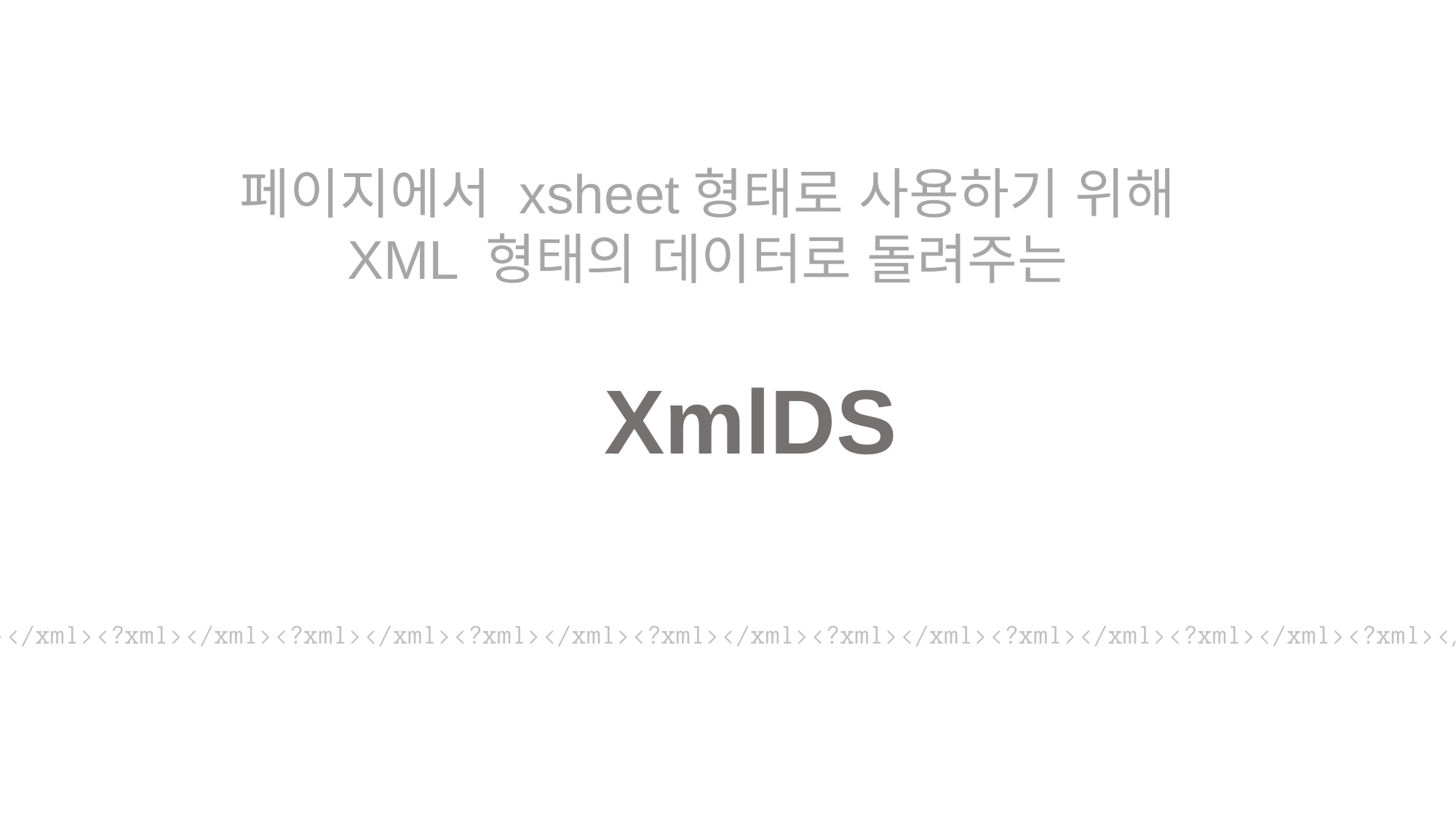

페이지에서 xsheet형태로 사용하기 위해
XML 형태의 데이터로 돌려주는
XmlDS
<?xml></xml><?xml></xml><?xml></xml><?xml></xml><?xml></xml><?xml></xml><?xml></xml><?xml></xml><?xml></xml>